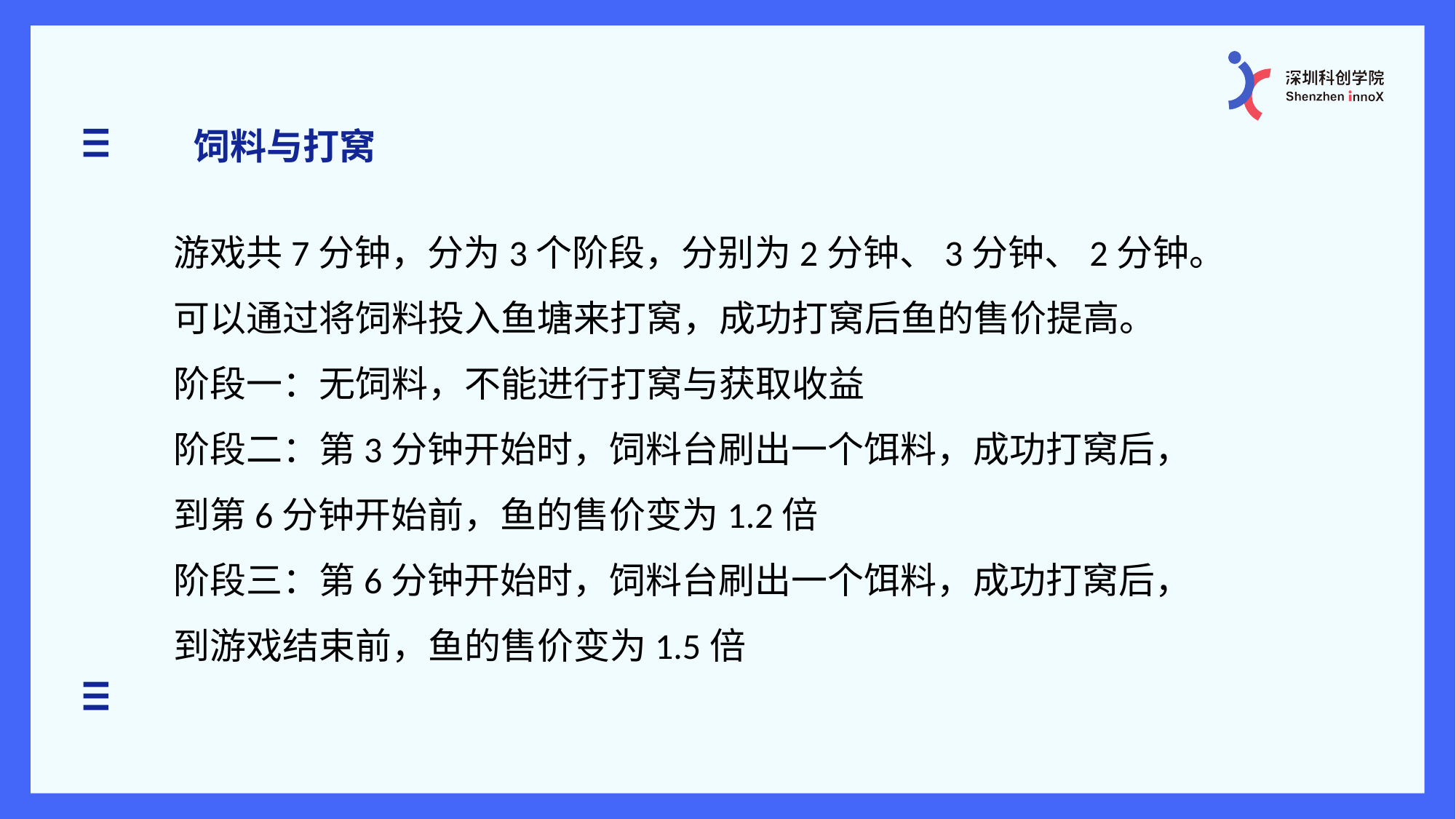

饲料与打窝
游戏共7分钟，分为3个阶段，分别为2分钟、3分钟、2分钟。
可以通过将饲料投入鱼塘来打窝，成功打窝后鱼的售价提高。
阶段一：无饲料，不能进行打窝与获取收益
阶段二：第3分钟开始时，饲料台刷出一个饵料，成功打窝后，
到第6分钟开始前，鱼的售价变为1.2倍
阶段三：第6分钟开始时，饲料台刷出一个饵料，成功打窝后，
到游戏结束前，鱼的售价变为1.5倍